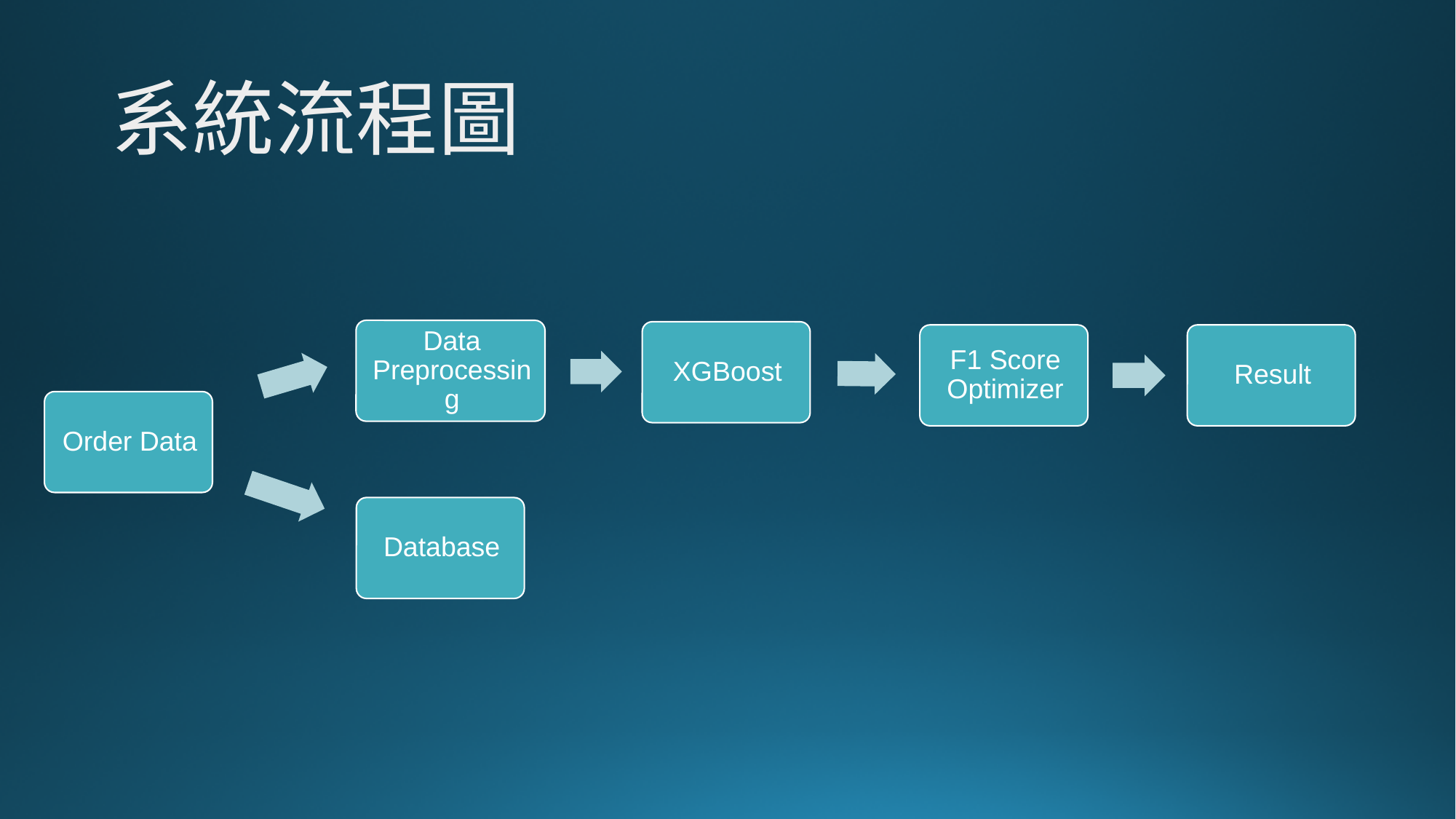

系統流程圖
Order Data

Database

Data Preprocessing

XGBoost

F1 Score Optimizer

Result